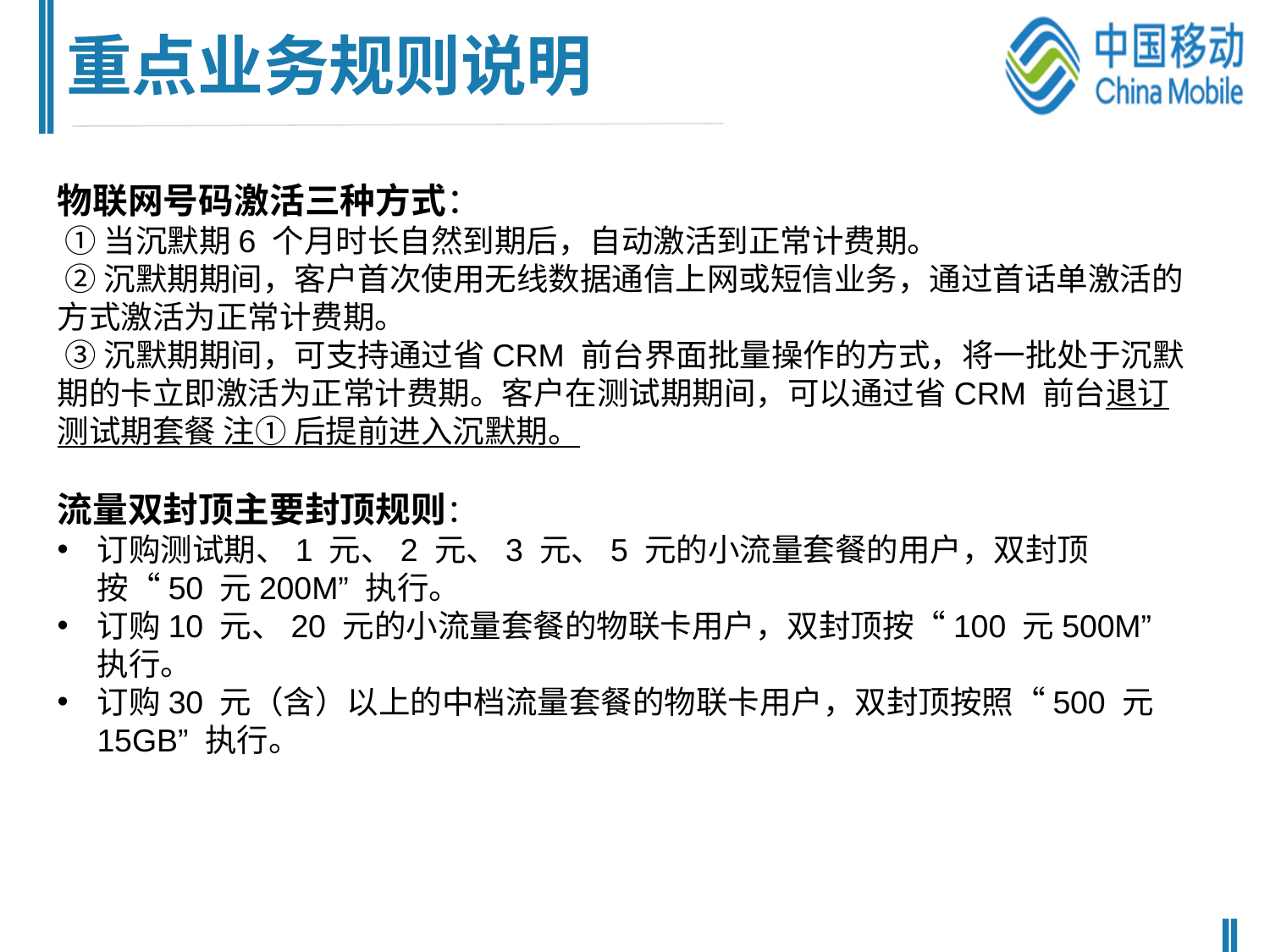

重点业务规则说明
物联网号码激活三种方式：
 ①当沉默期6 个月时长自然到期后，自动激活到正常计费期。
 ②沉默期期间，客户首次使用无线数据通信上网或短信业务，通过首话单激活的方式激活为正常计费期。
 ③沉默期期间，可支持通过省CRM 前台界面批量操作的方式，将一批处于沉默期的卡立即激活为正常计费期。客户在测试期期间，可以通过省CRM 前台退订测试期套餐 注① 后提前进入沉默期。

流量双封顶主要封顶规则：
订购测试期、1 元、2 元、3 元、5 元的小流量套餐的用户，双封顶按“50 元200M” 执行。
订购10 元、20 元的小流量套餐的物联卡用户，双封顶按“100 元500M” 执行。
订购30 元（含）以上的中档流量套餐的物联卡用户，双封顶按照“500 元15GB” 执行。